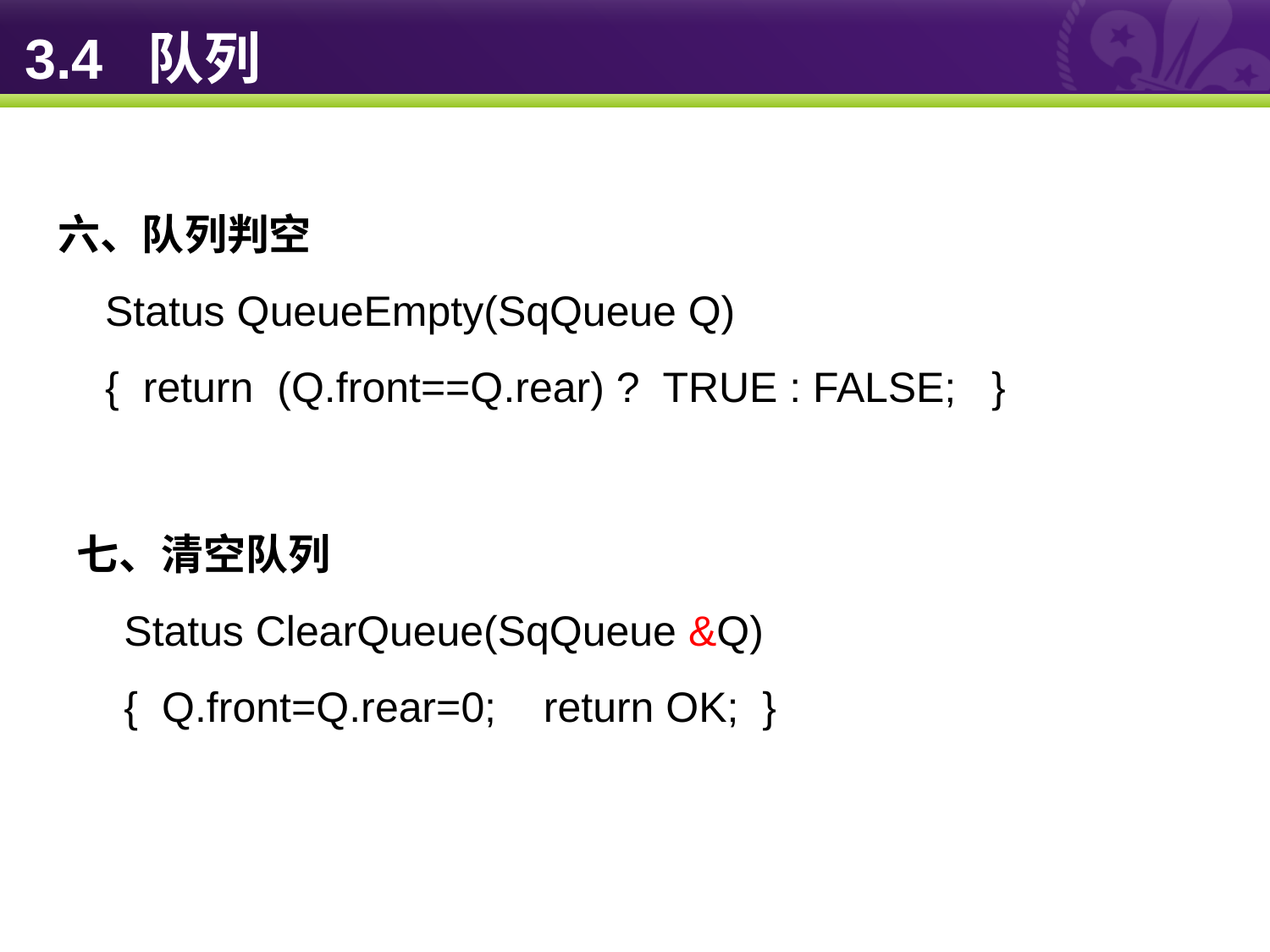

# 3.4  队列
六、队列判空
    Status QueueEmpty(SqQueue Q)
    {  return  (Q.front==Q.rear) ?  TRUE : FALSE;   }
七、清空队列
    Status ClearQueue(SqQueue &Q)
    {  Q.front=Q.rear=0;    return OK;  }